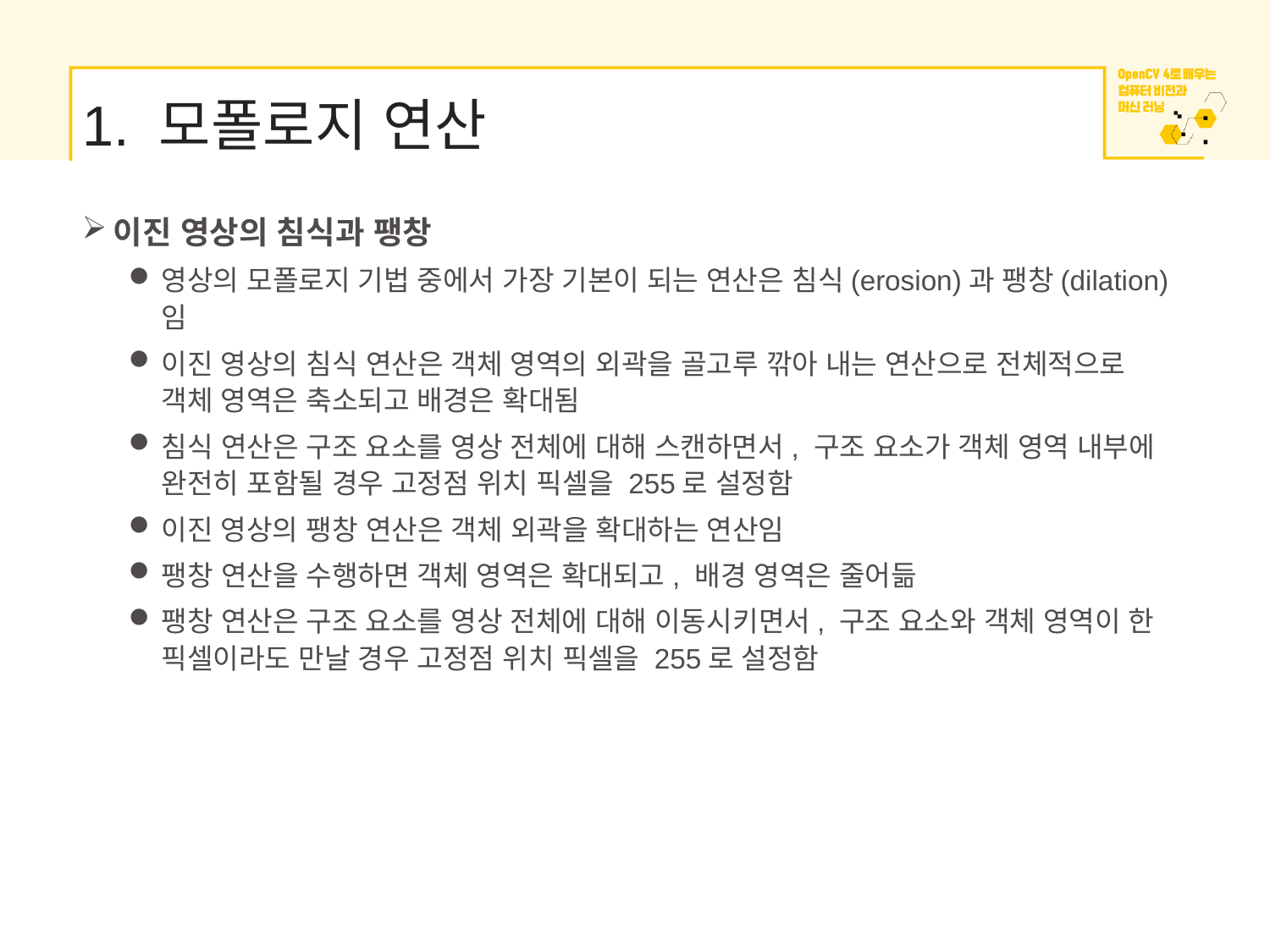

# 1. 모폴로지 연산
이진 영상의 침식과 팽창
영상의 모폴로지 기법 중에서 가장 기본이 되는 연산은 침식(erosion)과 팽창(dilation)임
이진 영상의 침식 연산은 객체 영역의 외곽을 골고루 깎아 내는 연산으로 전체적으로 객체 영역은 축소되고 배경은 확대됨
침식 연산은 구조 요소를 영상 전체에 대해 스캔하면서, 구조 요소가 객체 영역 내부에 완전히 포함될 경우 고정점 위치 픽셀을 255로 설정함
이진 영상의 팽창 연산은 객체 외곽을 확대하는 연산임
팽창 연산을 수행하면 객체 영역은 확대되고, 배경 영역은 줄어듦
팽창 연산은 구조 요소를 영상 전체에 대해 이동시키면서, 구조 요소와 객체 영역이 한 픽셀이라도 만날 경우 고정점 위치 픽셀을 255로 설정함